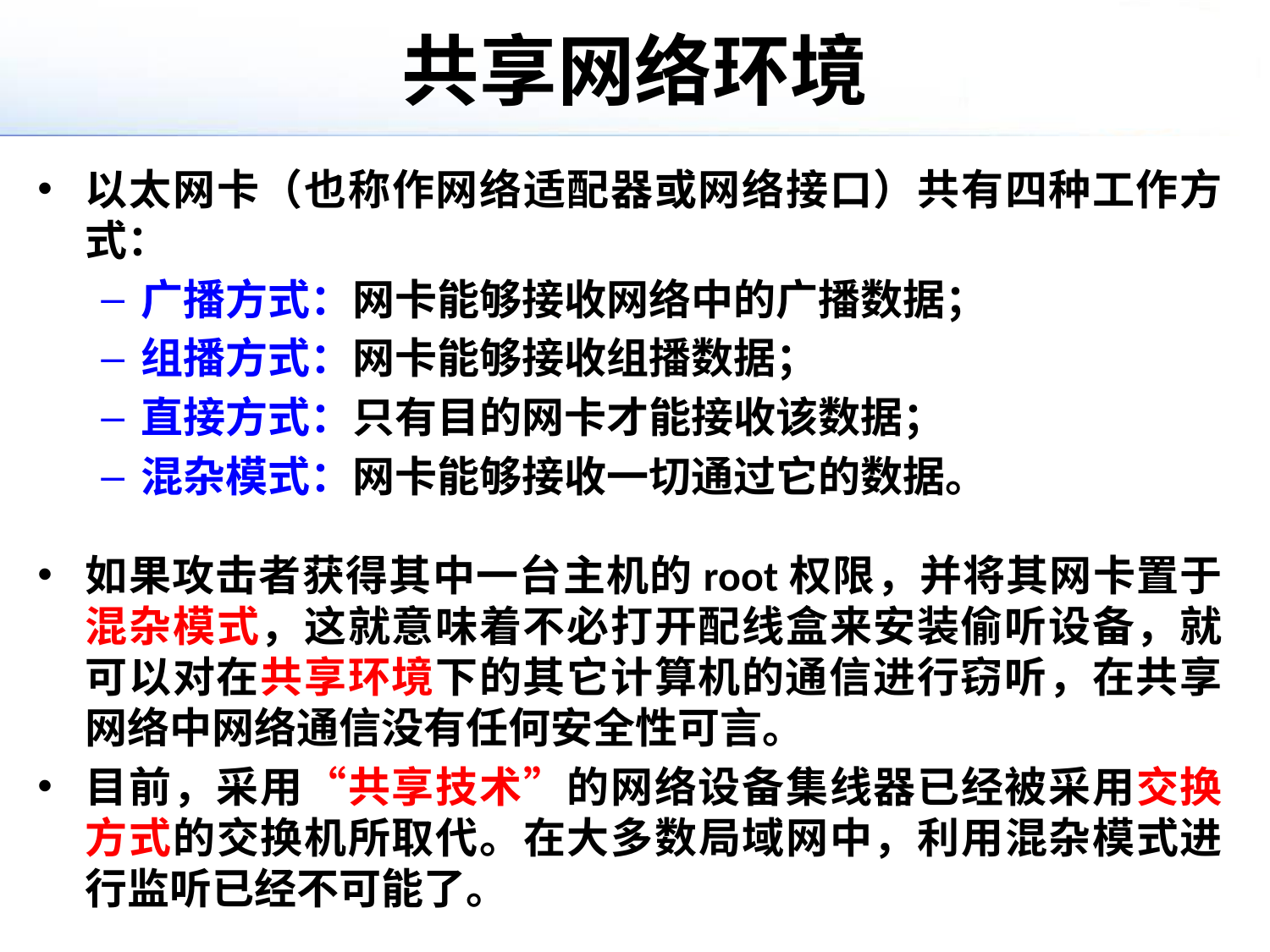

# 共享网络环境
以太网卡（也称作网络适配器或网络接口）共有四种工作方式：
广播方式：网卡能够接收网络中的广播数据；
组播方式：网卡能够接收组播数据；
直接方式：只有目的网卡才能接收该数据；
混杂模式：网卡能够接收一切通过它的数据。

如果攻击者获得其中一台主机的root权限，并将其网卡置于混杂模式，这就意味着不必打开配线盒来安装偷听设备，就可以对在共享环境下的其它计算机的通信进行窃听，在共享网络中网络通信没有任何安全性可言。
目前，采用“共享技术”的网络设备集线器已经被采用交换方式的交换机所取代。在大多数局域网中，利用混杂模式进行监听已经不可能了。